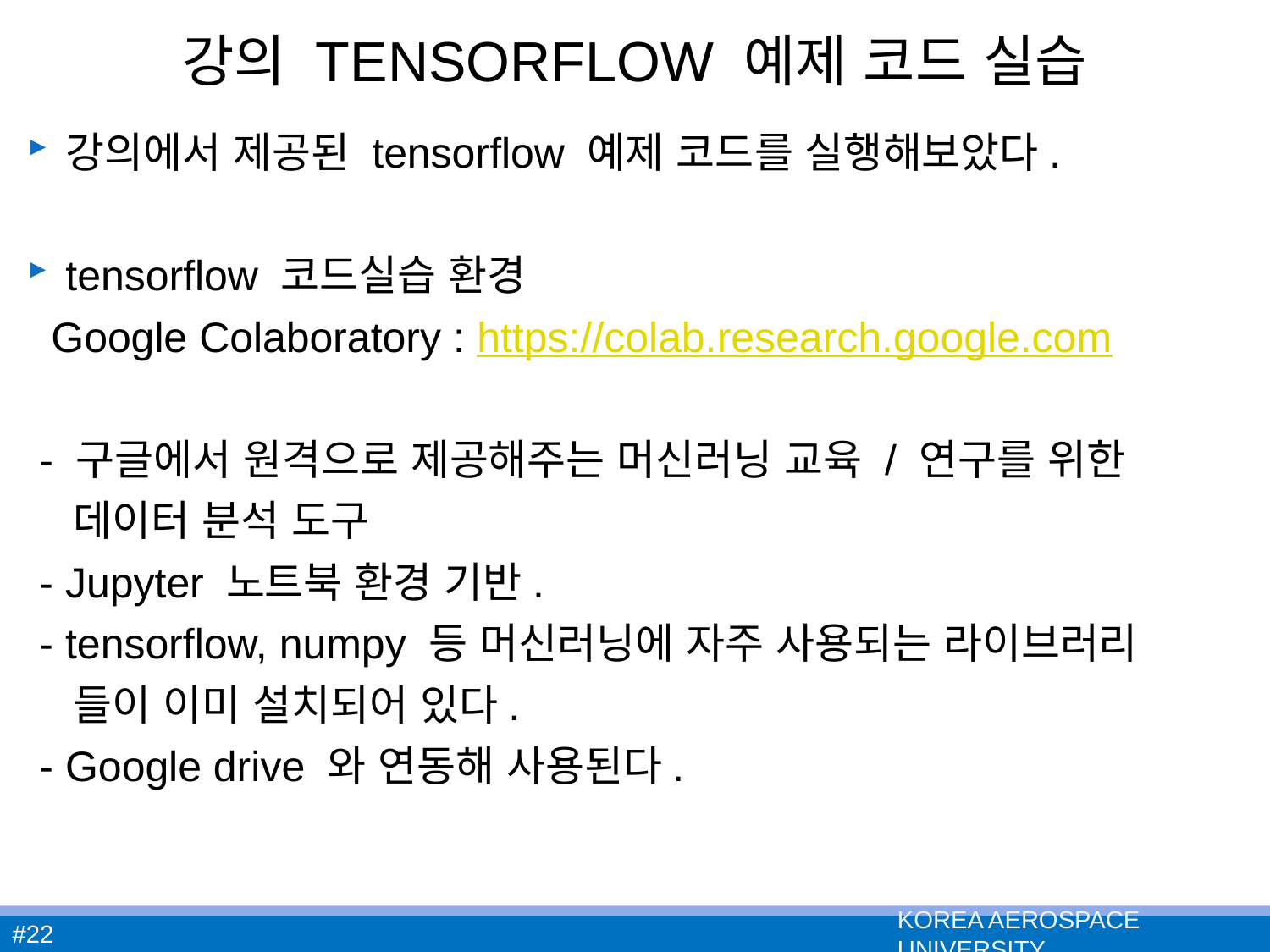

# 강의 Tensorflow 예제 코드 실습
강의에서 제공된 tensorflow 예제 코드를 실행해보았다.

tensorflow 코드실습 환경
  Google Colaboratory : https://colab.research.google.com

 - 구글에서 원격으로 제공해주는 머신러닝 교육 / 연구를 위한
   데이터 분석 도구
 - Jupyter 노트북 환경 기반.
 - tensorflow, numpy 등 머신러닝에 자주 사용되는 라이브러리
   들이 이미 설치되어 있다.
 - Google drive 와 연동해 사용된다.
#22